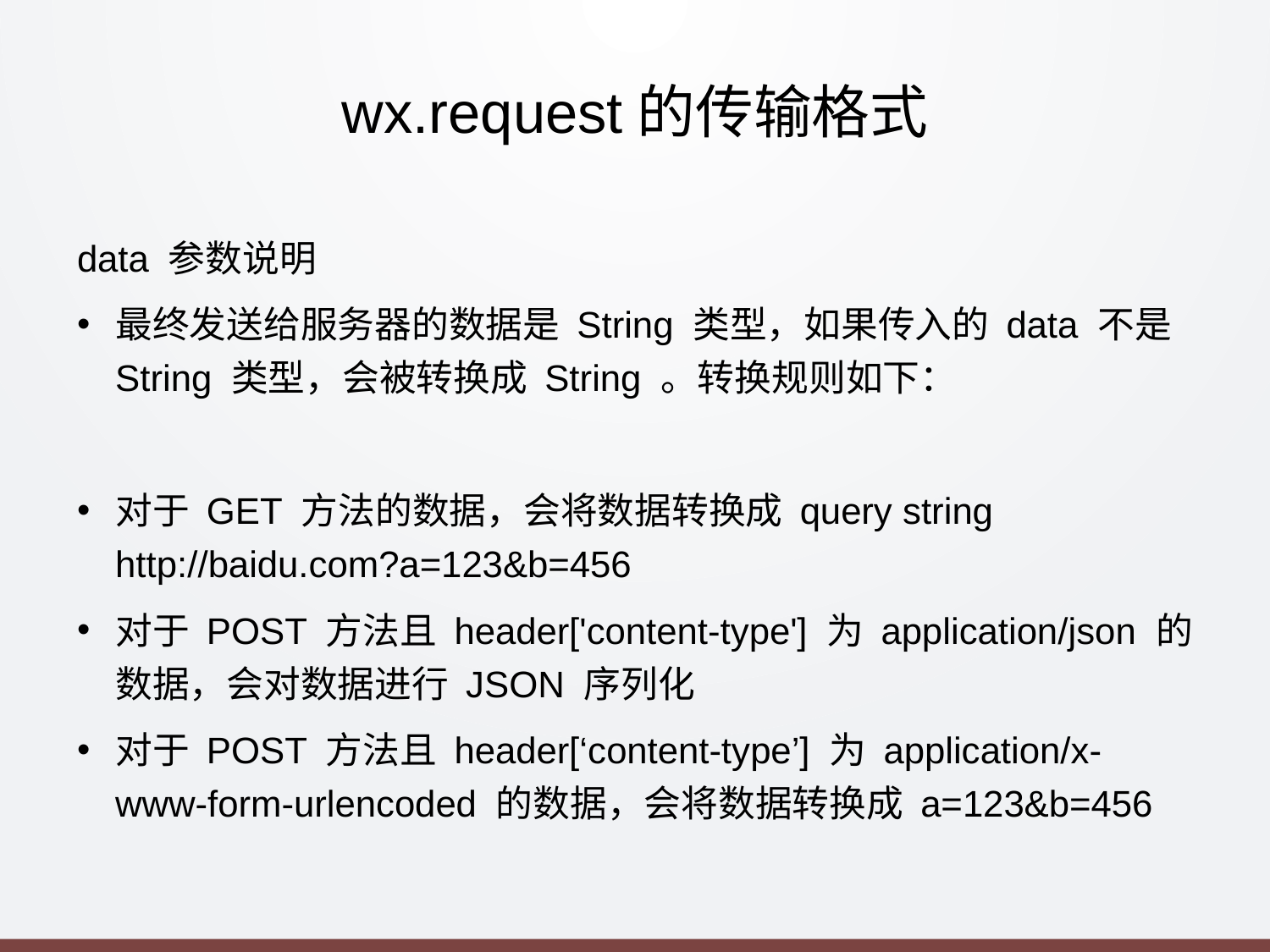

# wx.request的传输格式
data 参数说明
最终发送给服务器的数据是 String 类型，如果传入的 data 不是 String 类型，会被转换成 String 。转换规则如下：

对于 GET 方法的数据，会将数据转换成 query string  http://baidu.com?a=123&b=456
对于 POST 方法且 header['content-type'] 为 application/json 的数据，会对数据进行 JSON 序列化
对于 POST 方法且 header[‘content-type’] 为 application/x-www-form-urlencoded 的数据，会将数据转换成 a=123&b=456